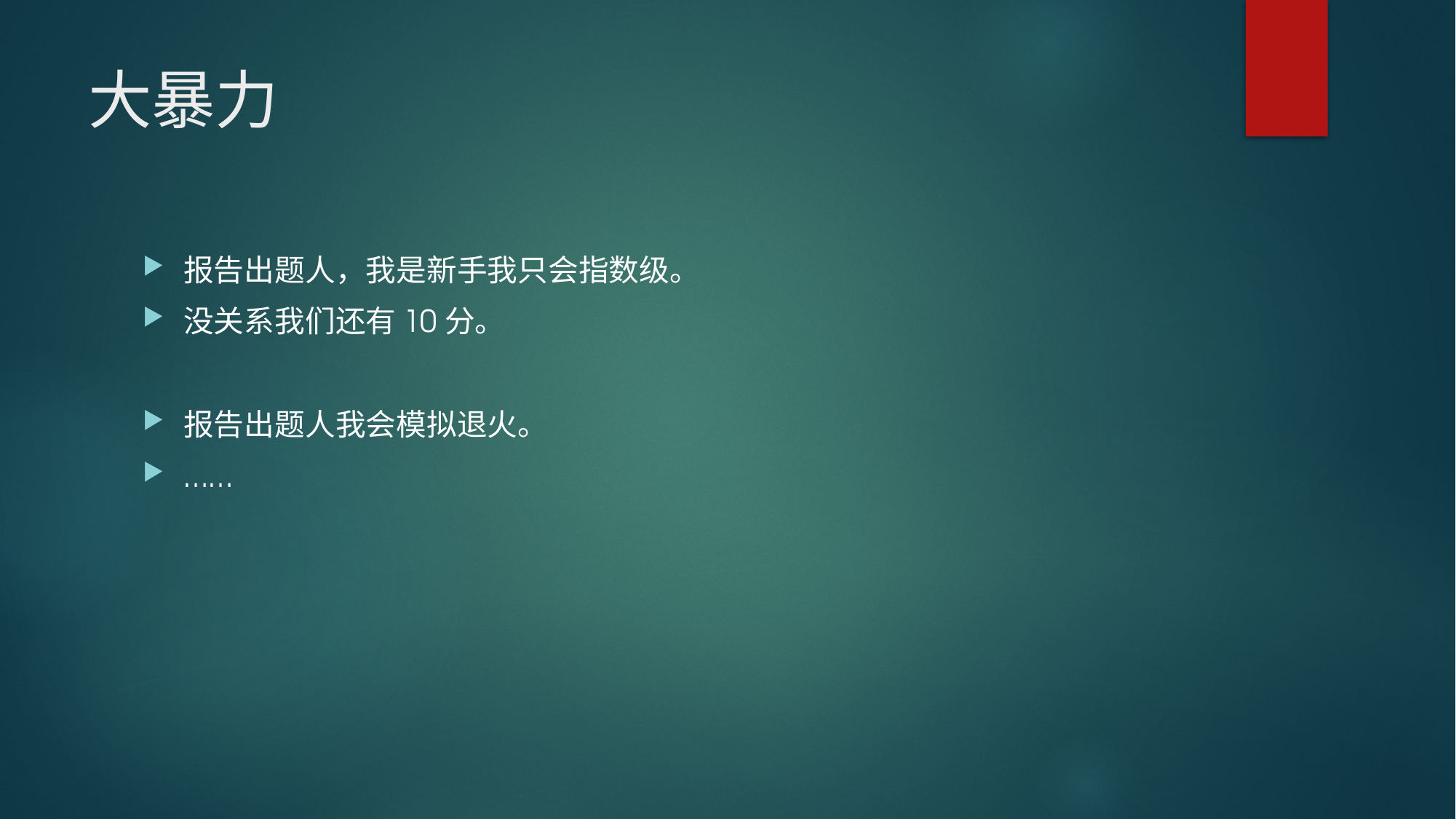

# 大暴力
报告出题人，我是新手我只会指数级。
没关系我们还有10分。

报告出题人我会模拟退火。
……